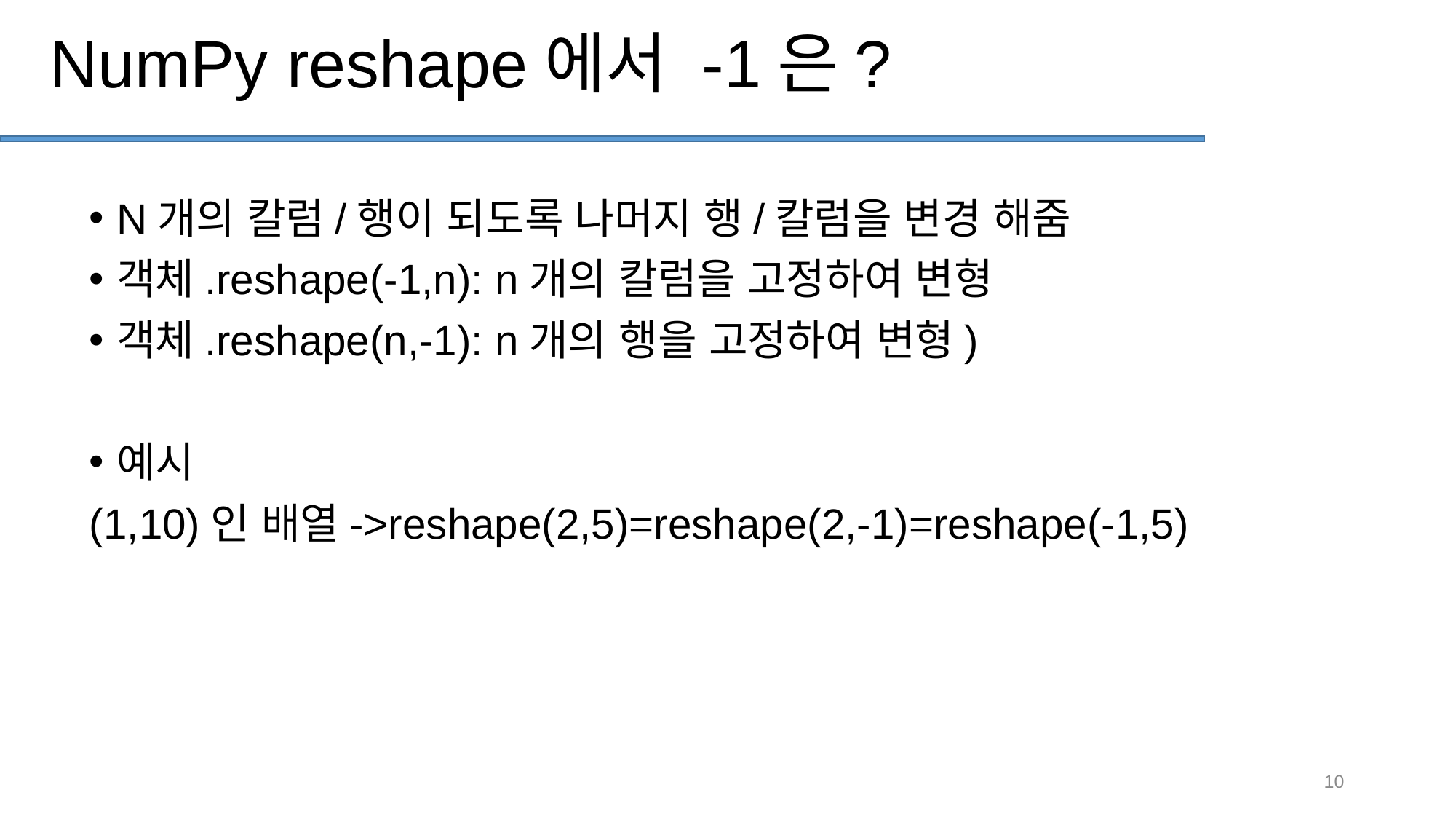

# NumPy reshape에서 -1은?

N개의 칼럼/행이 되도록 나머지 행/칼럼을 변경 해줌
객체.reshape(-1,n): n개의 칼럼을 고정하여 변형
객체.reshape(n,-1): n개의 행을 고정하여 변형)

예시
(1,10)인 배열->reshape(2,5)=reshape(2,-1)=reshape(-1,5)

10